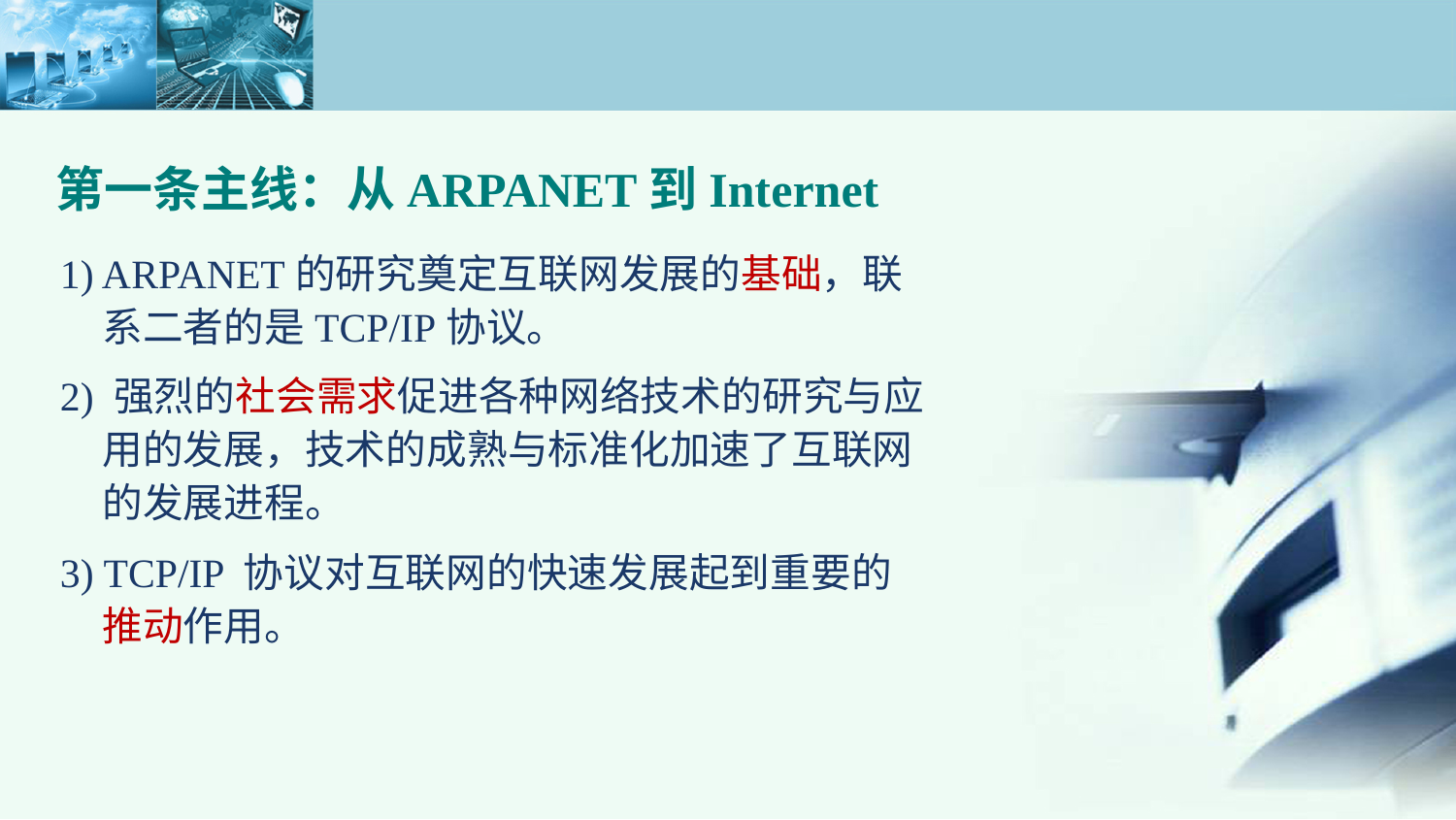

第一条主线：从ARPANET到Internet
1) ARPANET的研究奠定互联网发展的基础，联系二者的是TCP/IP协议。
2) 强烈的社会需求促进各种网络技术的研究与应用的发展，技术的成熟与标准化加速了互联网的发展进程。
3) TCP/IP 协议对互联网的快速发展起到重要的推动作用。